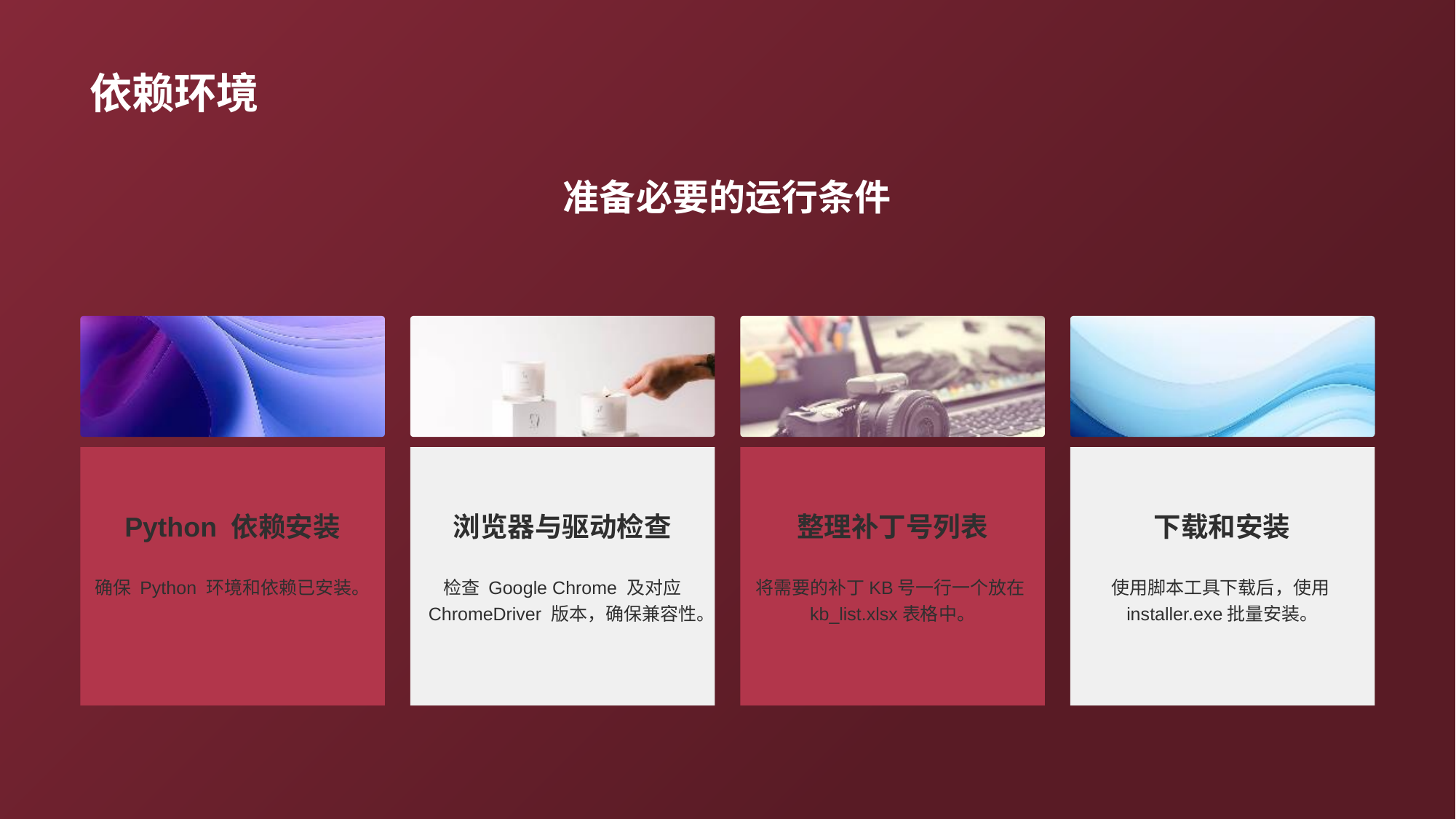

# 依赖环境
准备必要的运行条件

Python 依赖安装
确保 Python 环境和依赖已安装。

浏览器与驱动检查
检查 Google Chrome 及对应 ChromeDriver 版本，确保兼容性。

整理补丁号列表
将需要的补丁KB号一行一个放在kb_list.xlsx表格中。

下载和安装
使用脚本工具下载后，使用installer.exe批量安装。